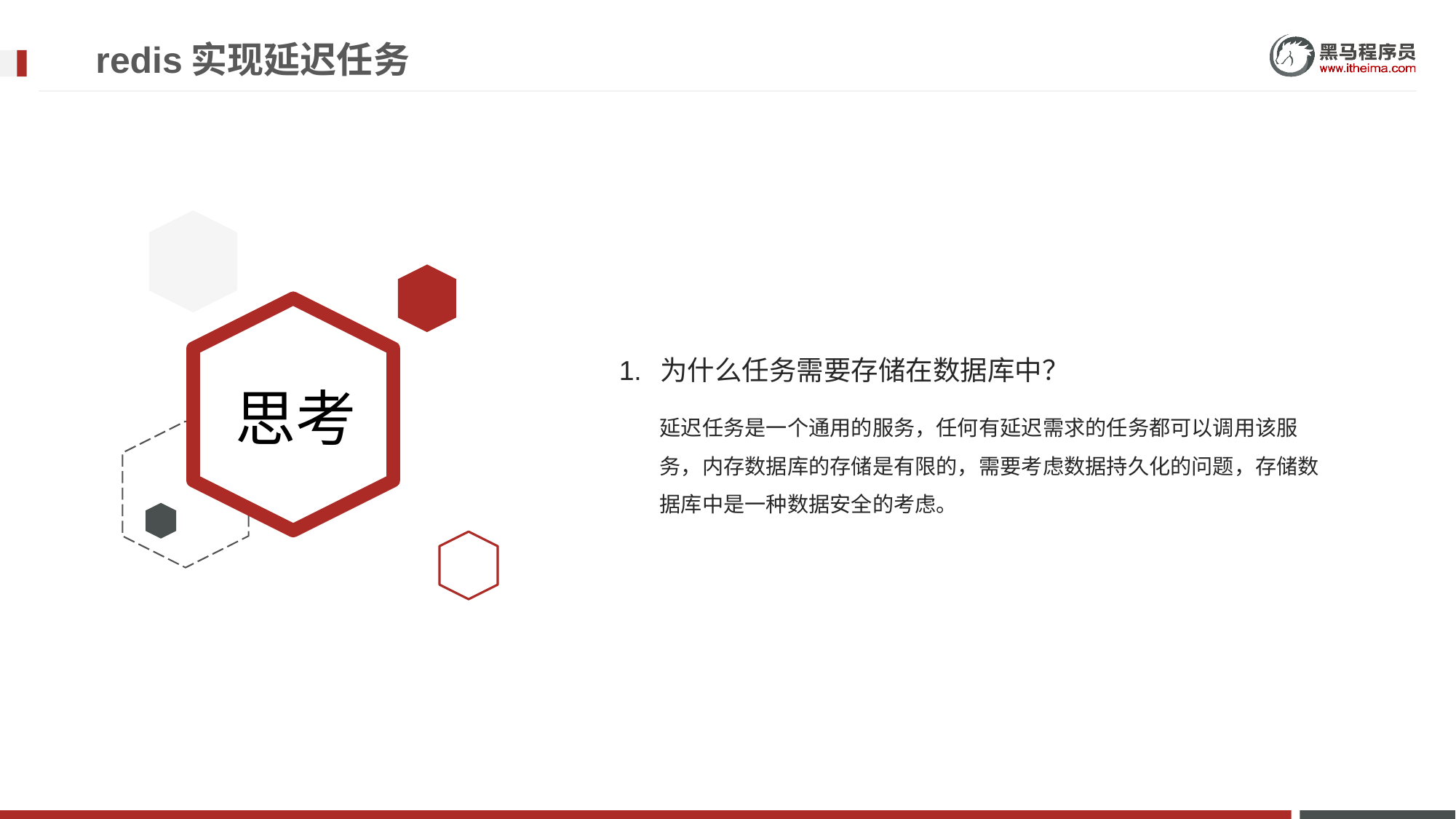

# redis实现延迟任务
为什么任务需要存储在数据库中？
延迟任务是一个通用的服务，任何有延迟需求的任务都可以调用该服务，内存数据库的存储是有限的，需要考虑数据持久化的问题，存储数据库中是一种数据安全的考虑。